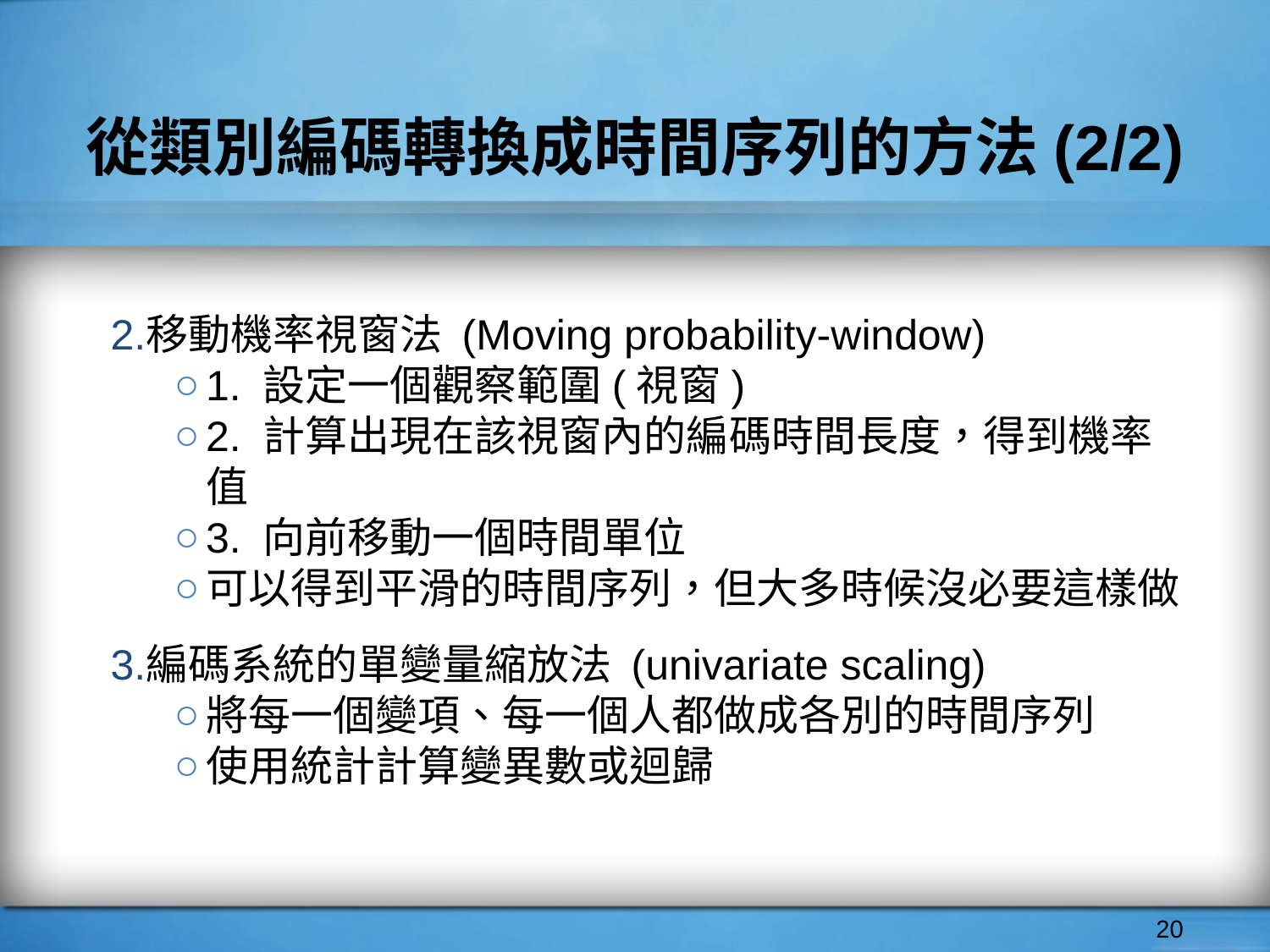

# 從類別編碼轉換成時間序列的方法(2/2)
移動機率視窗法 (Moving probability-window)
1. 設定一個觀察範圍(視窗)
2. 計算出現在該視窗內的編碼時間長度，得到機率值
3. 向前移動一個時間單位
可以得到平滑的時間序列，但大多時候沒必要這樣做
編碼系統的單變量縮放法 (univariate scaling)
將每一個變項、每一個人都做成各別的時間序列
使用統計計算變異數或迴歸

20